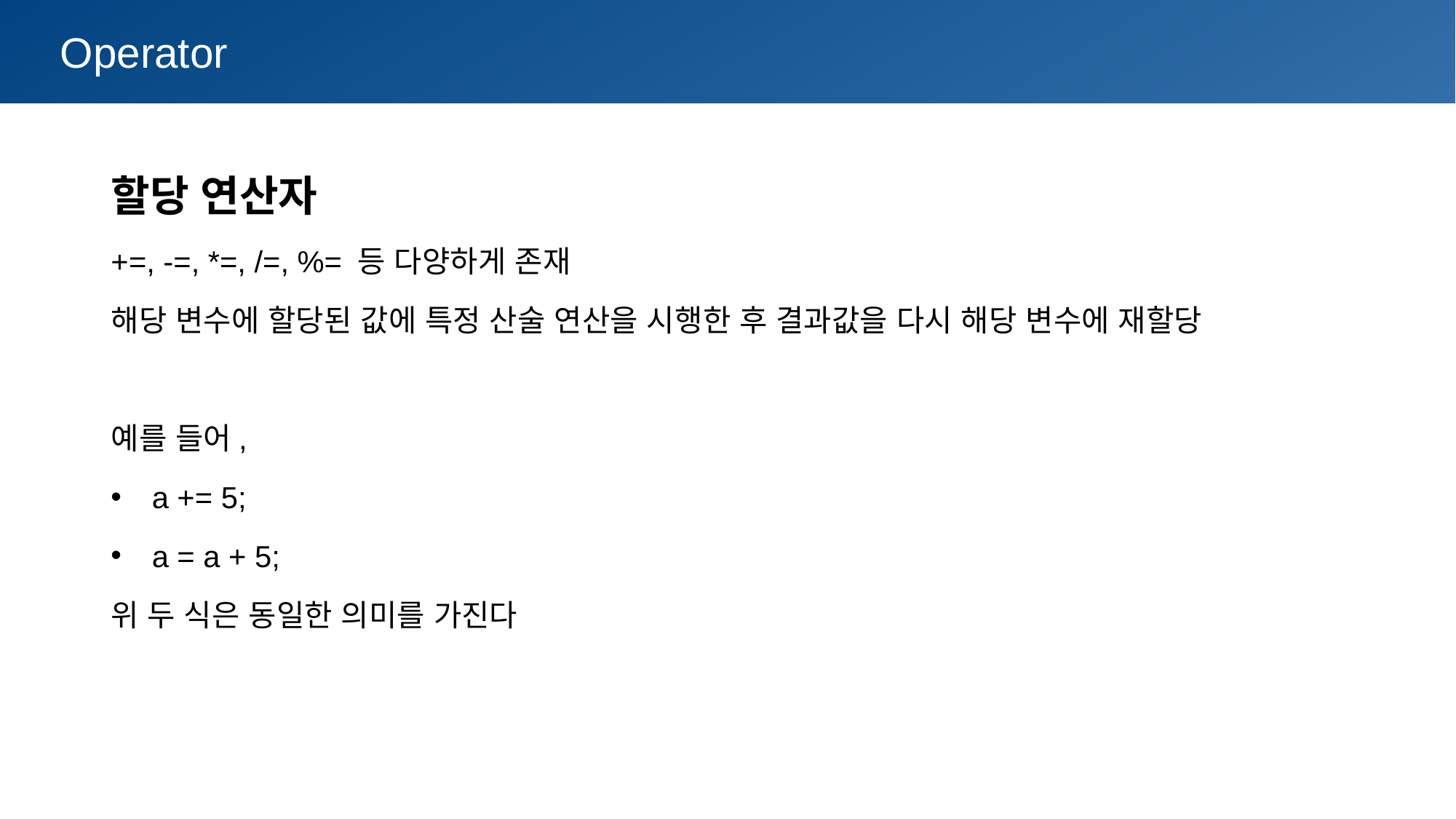

Operator
할당 연산자
+=, -=, *=, /=, %= 등 다양하게 존재
해당 변수에 할당된 값에 특정 산술 연산을 시행한 후 결과값을 다시 해당 변수에 재할당

예를 들어,
a += 5;
a = a + 5;
위 두 식은 동일한 의미를 가진다